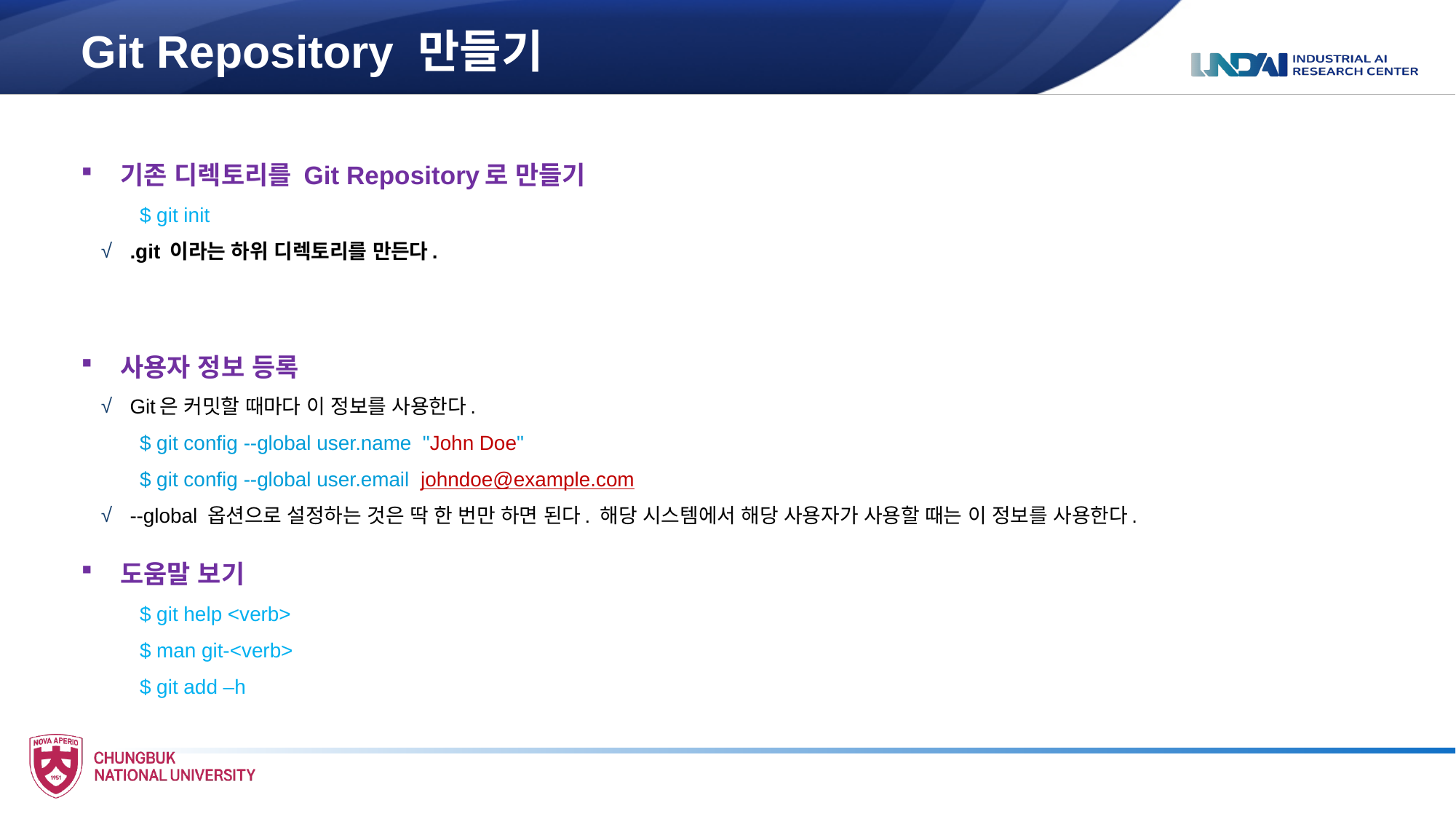

# Git Repository 만들기
기존 디렉토리를 Git Repository로 만들기
$ git init
.git 이라는 하위 디렉토리를 만든다.

사용자 정보 등록
Git은 커밋할 때마다 이 정보를 사용한다.
$ git config --global user.name  "John Doe"
$ git config --global user.email  johndoe@example.com
--global 옵션으로 설정하는 것은 딱 한 번만 하면 된다. 해당 시스템에서 해당 사용자가 사용할 때는 이 정보를 사용한다.
도움말 보기
$ git help <verb>
$ man git-<verb>
$ git add –h